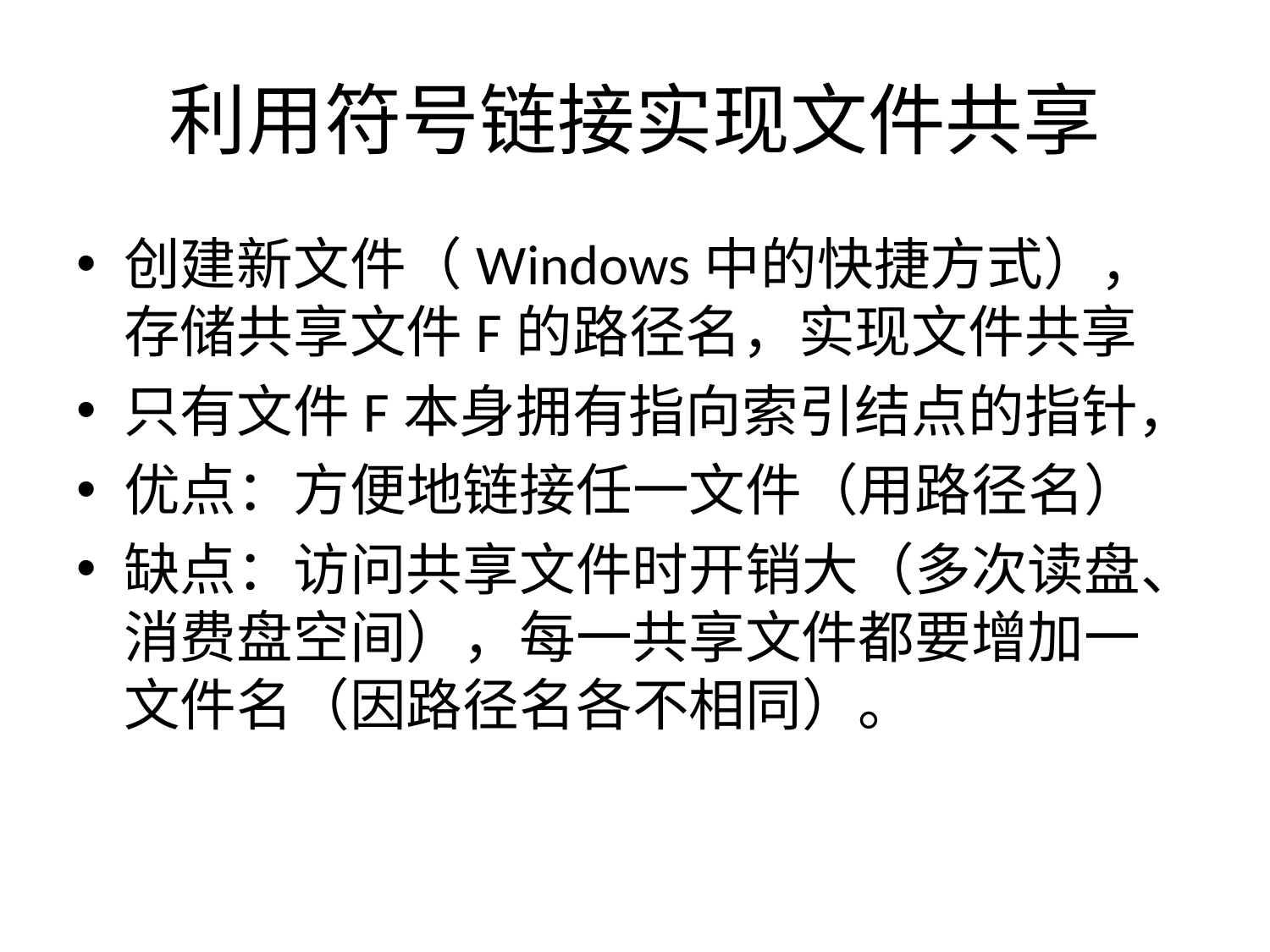

# 利用符号链接实现文件共享
创建新文件（Windows中的快捷方式），存储共享文件F的路径名，实现文件共享
只有文件F本身拥有指向索引结点的指针，
优点：方便地链接任一文件（用路径名）
缺点：访问共享文件时开销大（多次读盘、消费盘空间），每一共享文件都要增加一文件名（因路径名各不相同）。